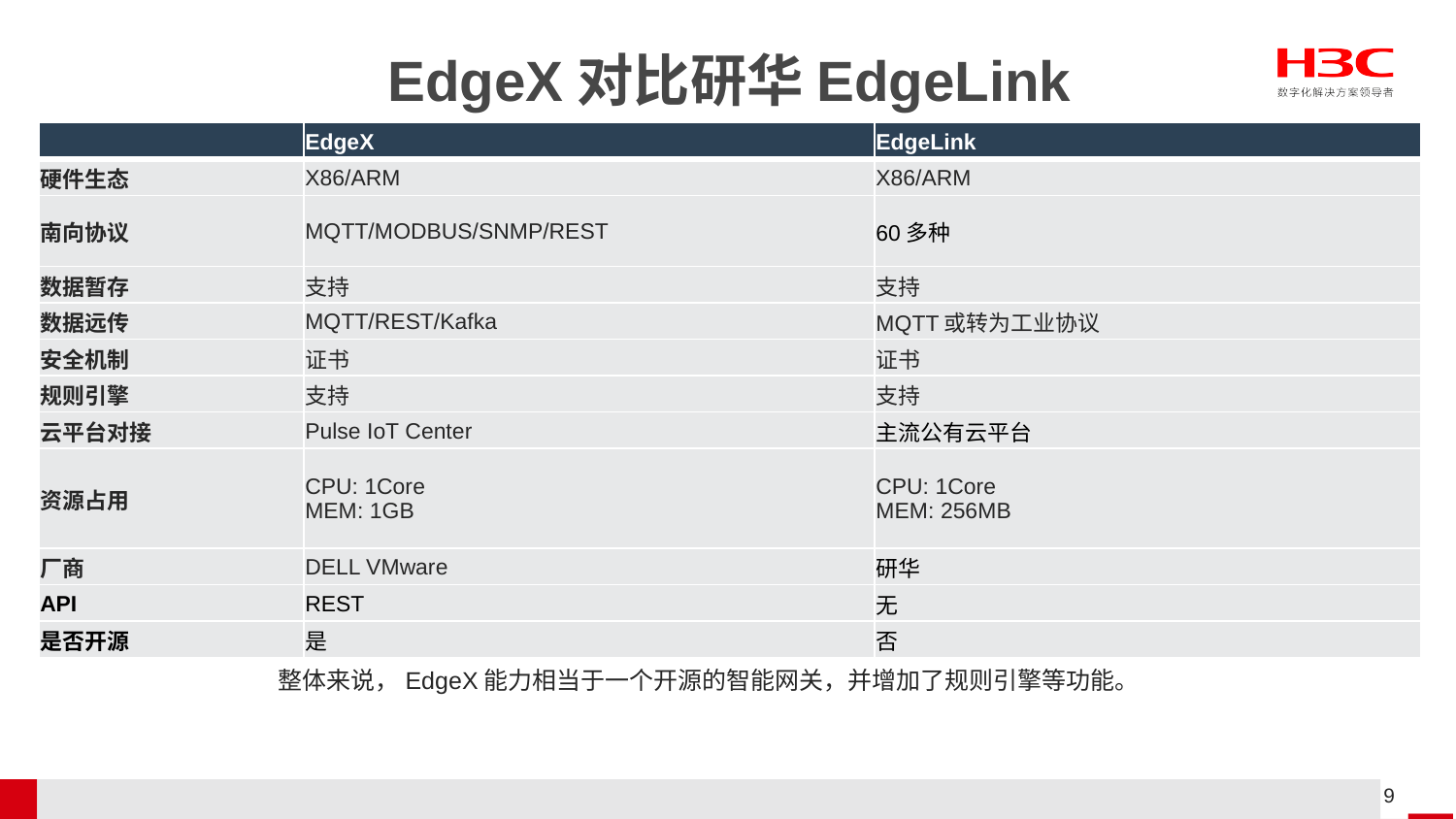

# EdgeX对比研华EdgeLink
|  | EdgeX | EdgeLink |
| --- | --- | --- |
| 硬件生态 | X86/ARM | X86/ARM |
| 南向协议 | MQTT/MODBUS/SNMP/REST | 60多种 |
| 数据暂存 | 支持 | 支持 |
| 数据远传 | MQTT/REST/Kafka | MQTT或转为工业协议 |
| 安全机制 | 证书 | 证书 |
| 规则引擎 | 支持 | 支持 |
| 云平台对接 | Pulse IoT Center | 主流公有云平台 |
| 资源占用 | CPU: 1Core MEM: 1GB | CPU: 1Core MEM: 256MB |
| 厂商 | DELL VMware | 研华 |
| API | REST | 无 |
| 是否开源 | 是 | 否 |
整体来说，EdgeX能力相当于一个开源的智能网关，并增加了规则引擎等功能。